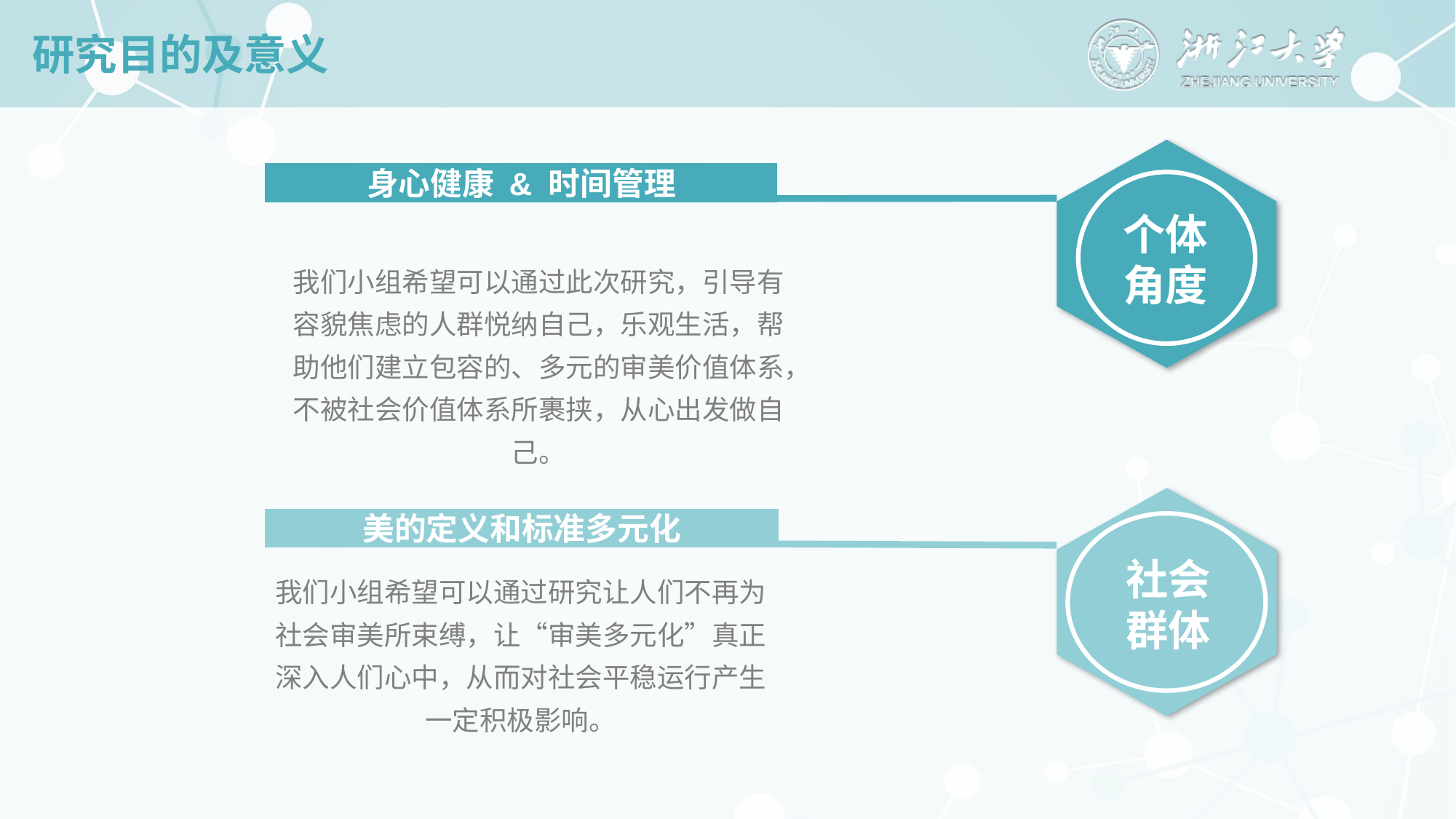

# 研究目的及意义

个体角度
身心健康 & 时间管理
我们小组希望可以通过此次研究，引导有容貌焦虑的人群悦纳自己，乐观生活，帮助他们建立包容的、多元的审美价值体系，不被社会价值体系所裹挟，从心出发做自己。

社会群体
美的定义和标准多元化
我们小组希望可以通过研究让人们不再为社会审美所束缚，让“审美多元化”真正深入人们心中，从而对社会平稳运行产生一定积极影响。